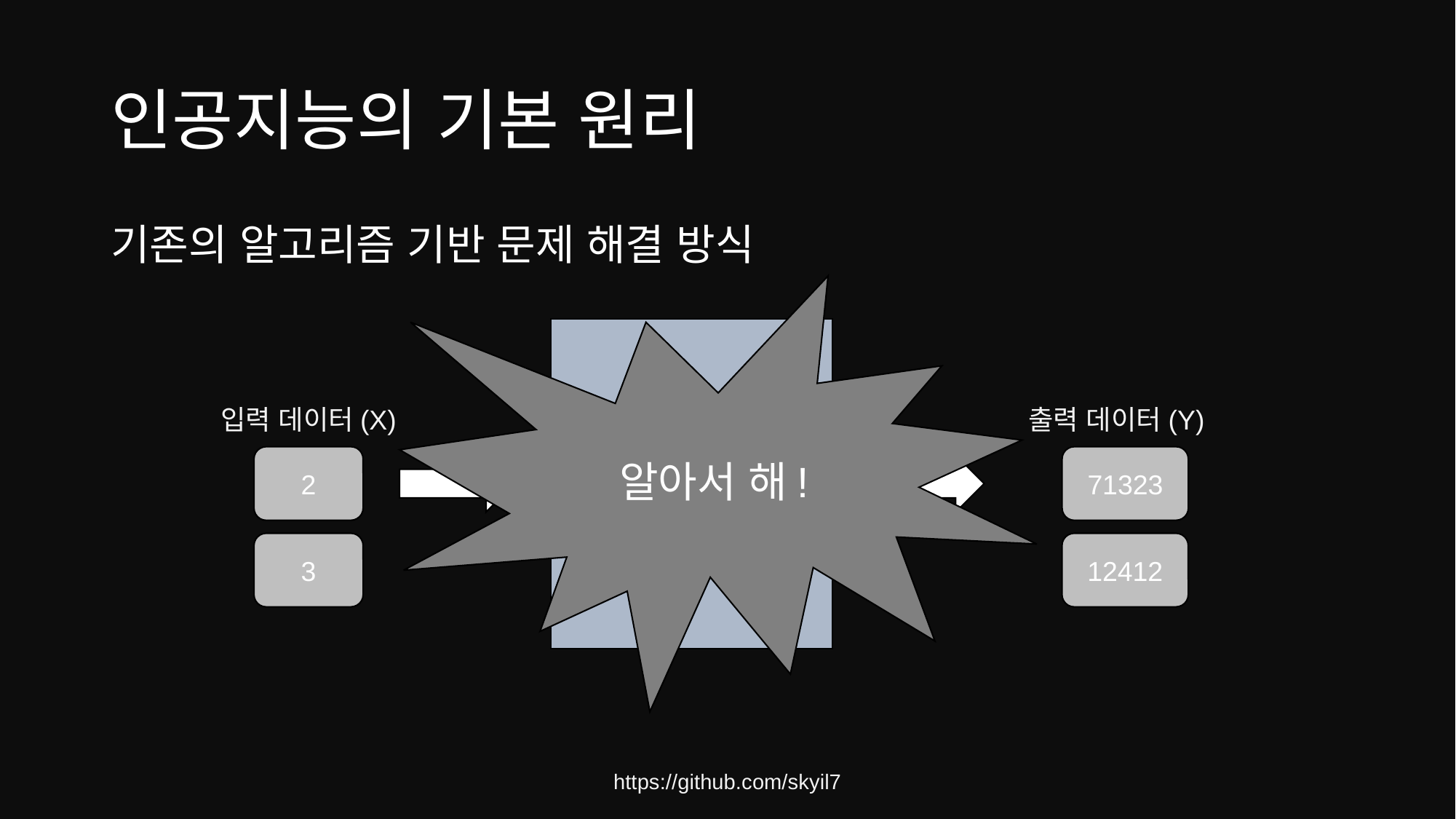

# 인공지능의 기본 원리
기존의 알고리즘 기반 문제 해결 방식
알아서 해!
알고리즘
?????
입력 데이터(X)
출력 데이터(Y)
2
71323

3
12412
https://github.com/skyil7